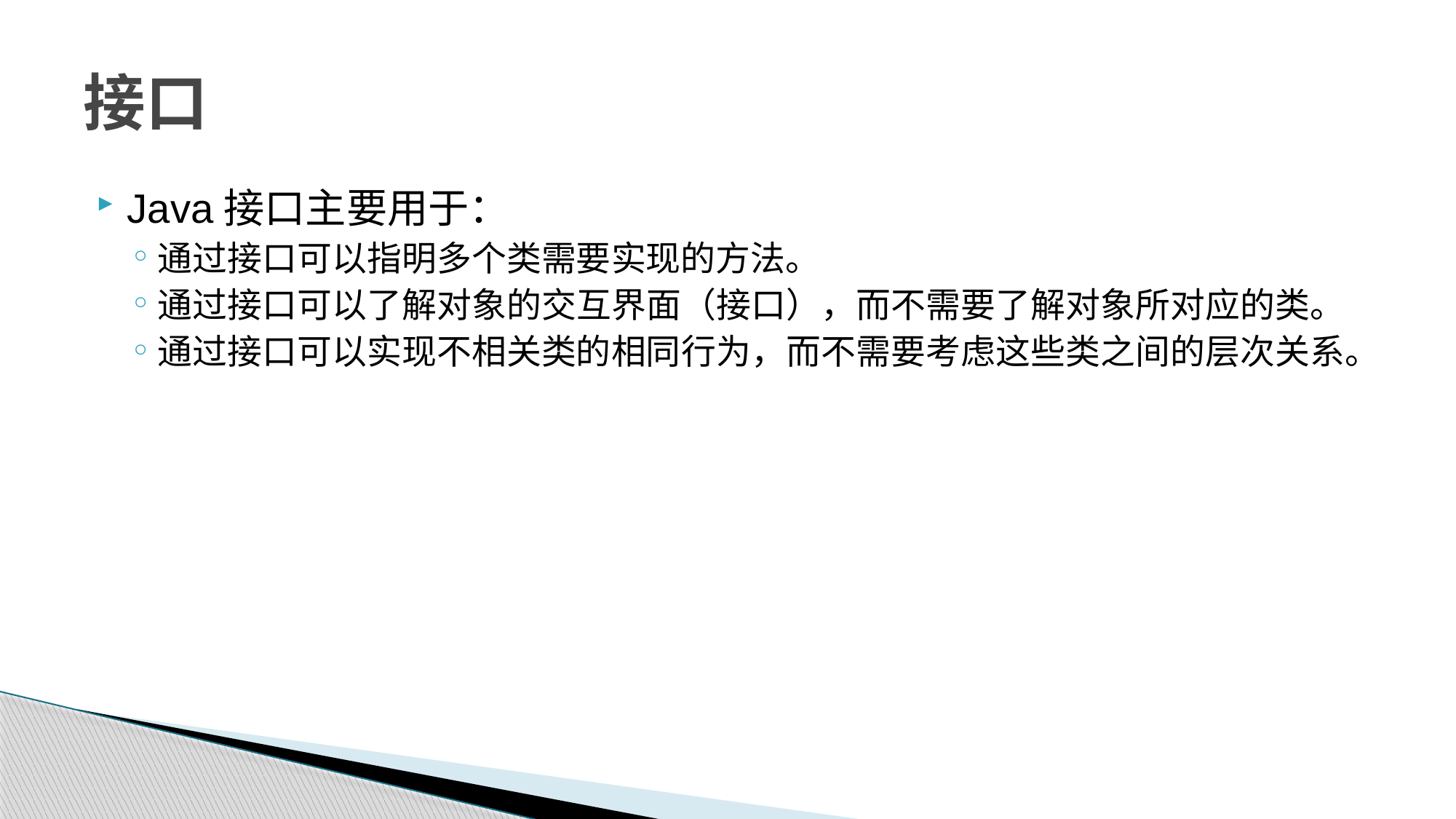

# 接口
Java接口主要用于：
通过接口可以指明多个类需要实现的方法。
通过接口可以了解对象的交互界面（接口），而不需要了解对象所对应的类。
通过接口可以实现不相关类的相同行为，而不需要考虑这些类之间的层次关系。